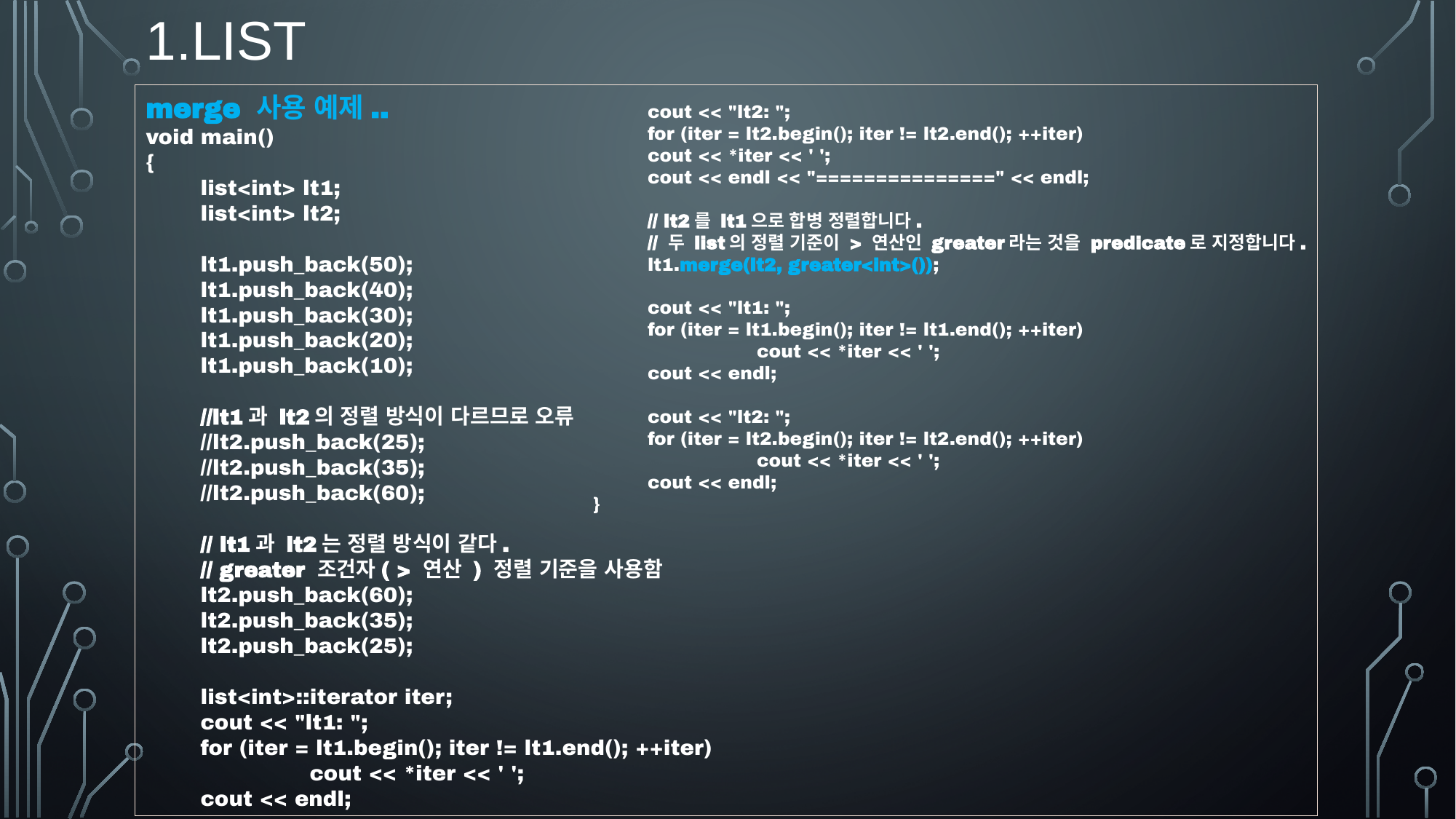

# 1.LIST
merge 사용 예제..
void main()
{
list<int> lt1;
list<int> lt2;

lt1.push_back(50);
lt1.push_back(40);
lt1.push_back(30);
lt1.push_back(20);
lt1.push_back(10);

//lt1과 lt2의 정렬 방식이 다르므로 오류
//lt2.push_back(25);
//lt2.push_back(35);
//lt2.push_back(60);

// lt1과 lt2는 정렬 방식이 같다.
// greater 조건자( > 연산 ) 정렬 기준을 사용함
lt2.push_back(60);
lt2.push_back(35);
lt2.push_back(25);

list<int>::iterator iter;
cout << "lt1: ";
for (iter = lt1.begin(); iter != lt1.end(); ++iter)
	cout << *iter << ' ';
cout << endl;
cout << "lt2: ";
for (iter = lt2.begin(); iter != lt2.end(); ++iter)
cout << *iter << ' ';
cout << endl << "===============" << endl;

// lt2를 lt1으로 합병 정렬합니다.
// 두 list의 정렬 기준이 > 연산인 greater라는 것을 predicate로 지정합니다.
lt1.merge(lt2, greater<int>());

cout << "lt1: ";
for (iter = lt1.begin(); iter != lt1.end(); ++iter)
	cout << *iter << ' ';
cout << endl;

cout << "lt2: ";
for (iter = lt2.begin(); iter != lt2.end(); ++iter)
	cout << *iter << ' ';
cout << endl;
}